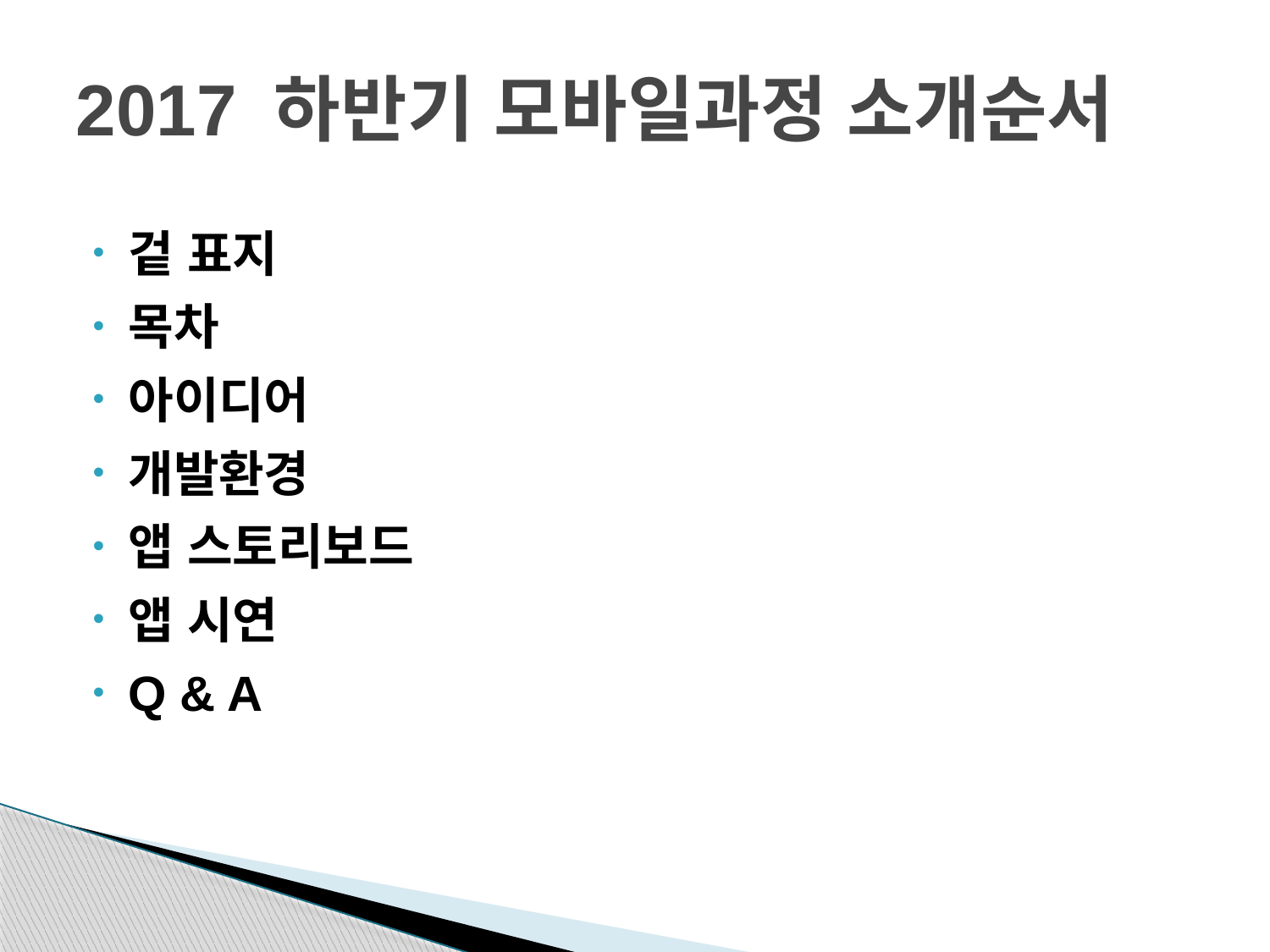

# 2017 하반기 모바일과정 소개순서
겉 표지
목차
아이디어
개발환경
앱 스토리보드
앱 시연
Q & A